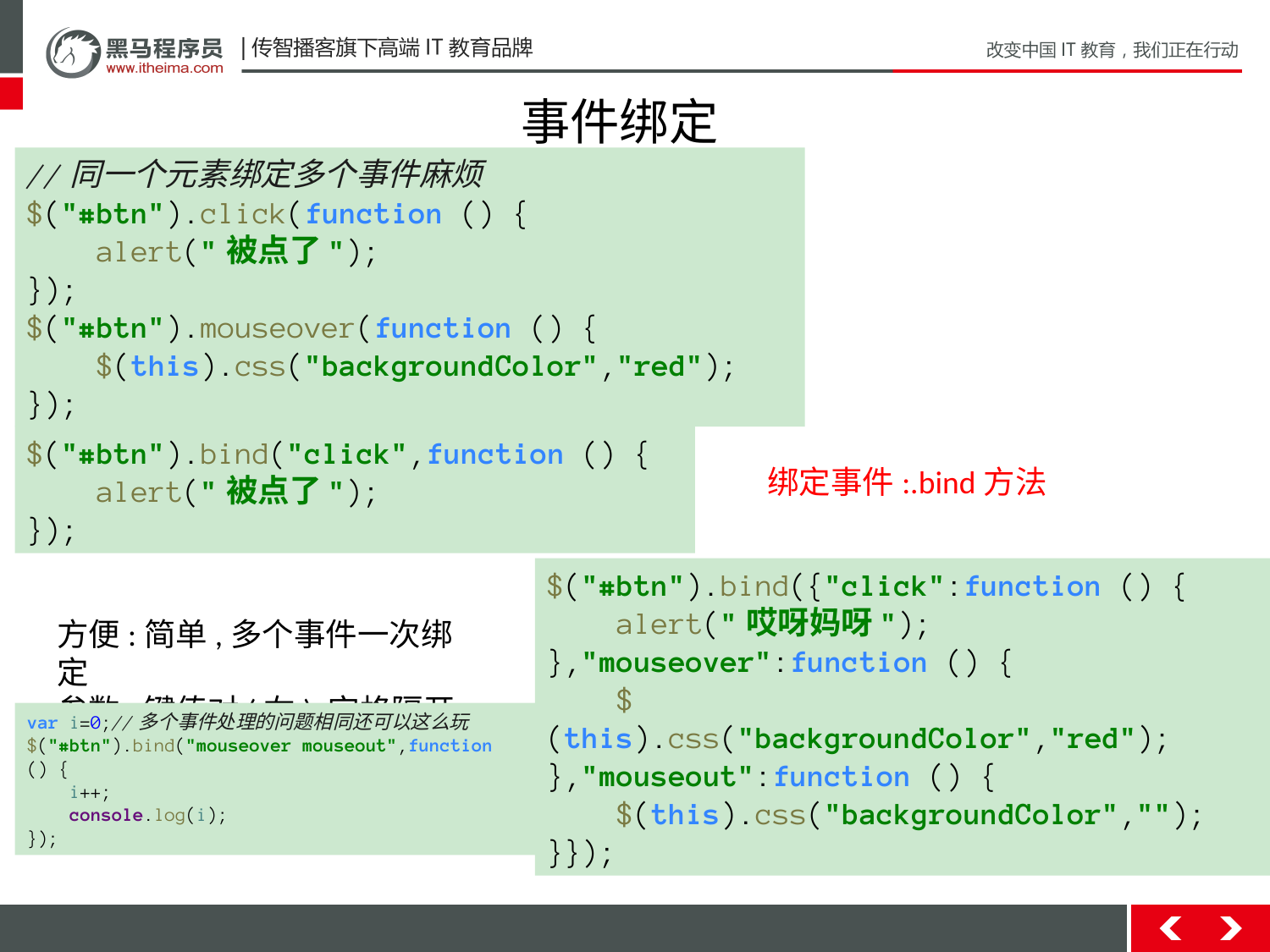

事件绑定
//同一个元素绑定多个事件麻烦
$("#btn").click(function () {
    alert("被点了");
});
$("#btn").mouseover(function () {
    $(this).css("backgroundColor","red");
});
$("#btn").bind("click",function () {
    alert("被点了");
});
绑定事件:.bind方法
$("#btn").bind({"click":function () {
    alert("哎呀妈呀");
},"mouseover":function () {
    $(this).css("backgroundColor","red");
},"mouseout":function () {
    $(this).css("backgroundColor","");
}});
方便:简单,多个事件一次绑定
参数:键值对(右),空格隔开(下)
var i=0;//多个事件处理的问题相同还可以这么玩
$("#btn").bind("mouseover mouseout",function () {
    i++;
    console.log(i);
});